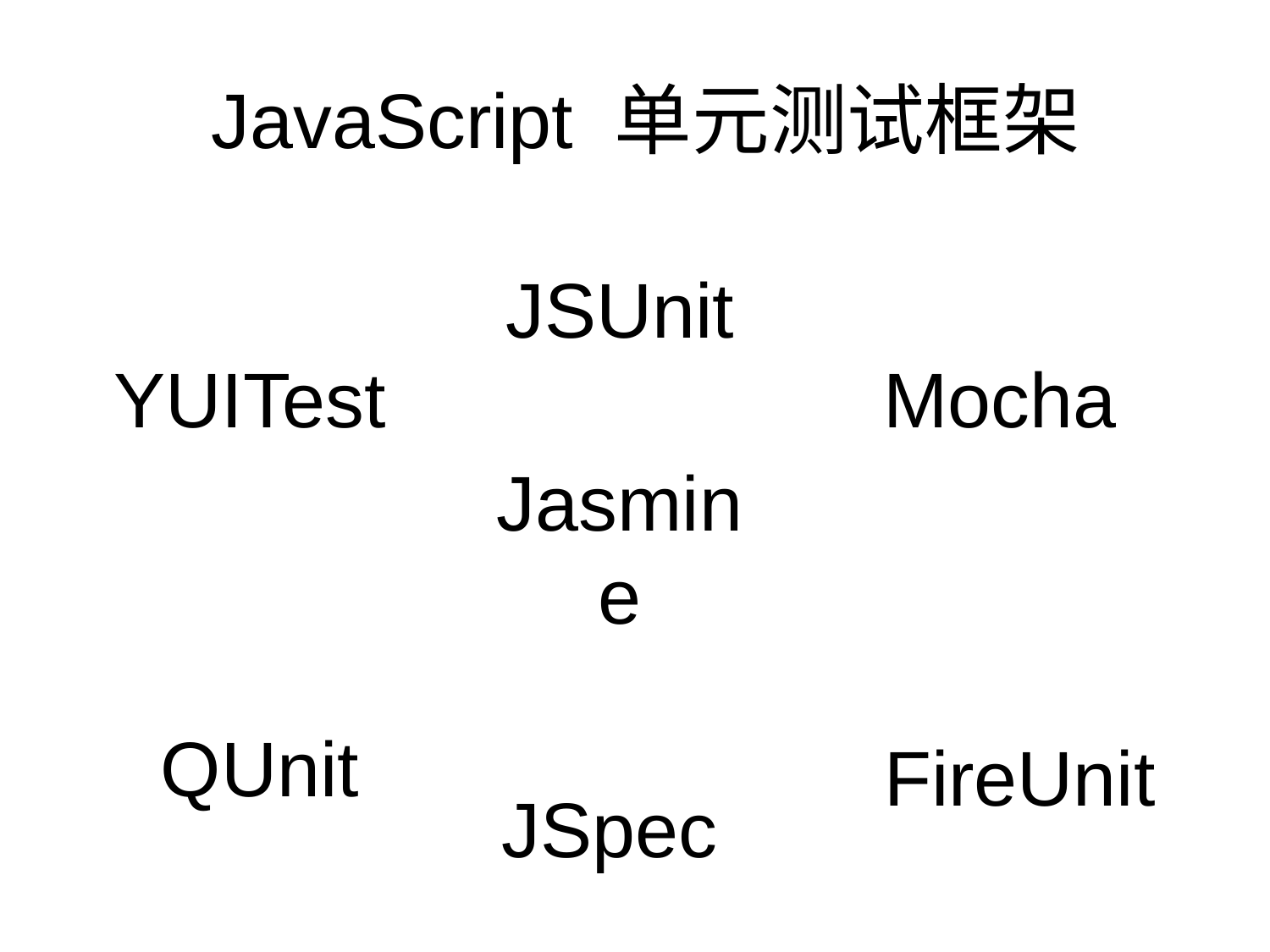

JavaScript 单元测试框架
JSUnit
YUITest
Mocha
# Jasmine
QUnit
FireUnit
JSpec